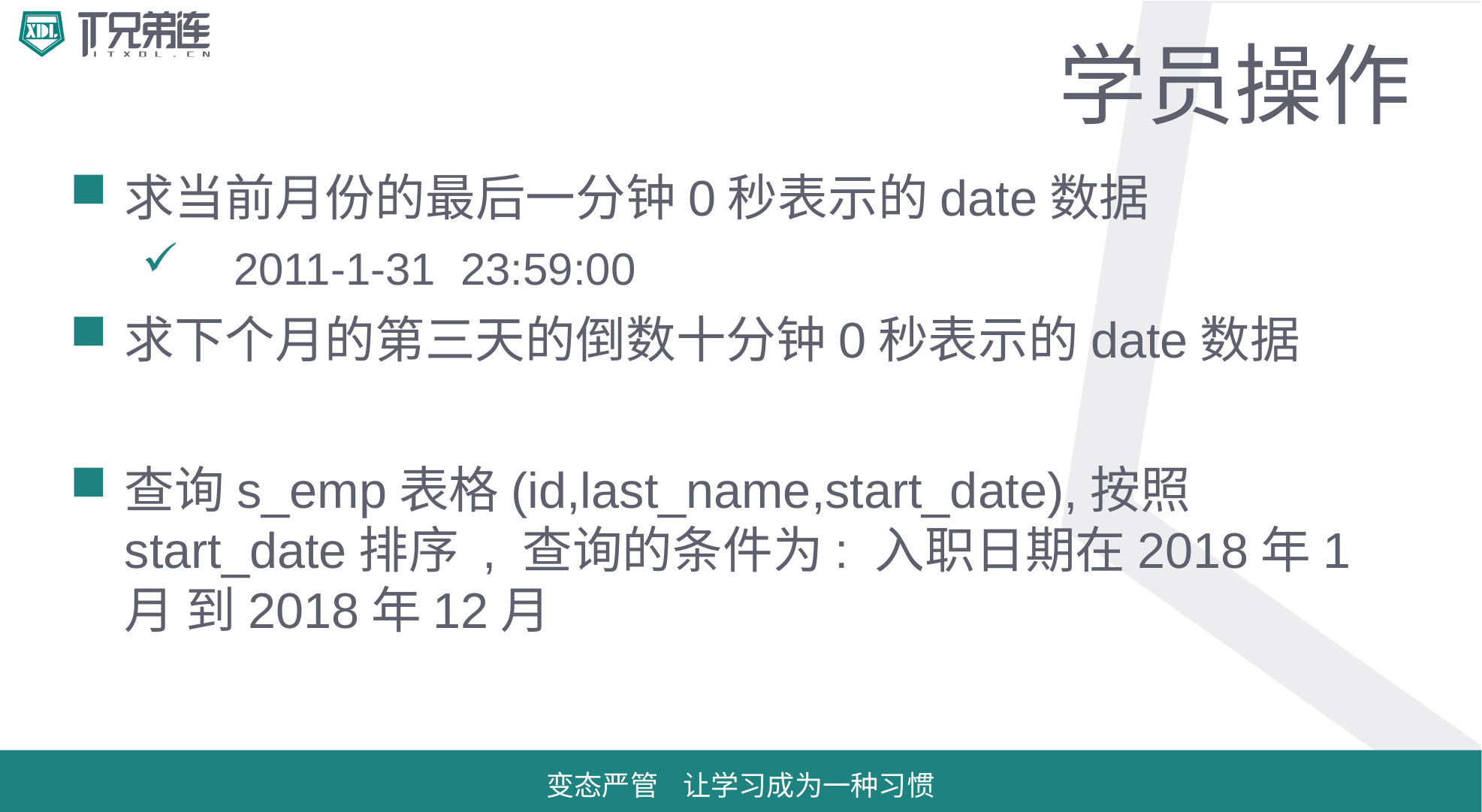

# 学员操作
求当前月份的最后一分钟0秒表示的date数据
2011-1-31  23:59:00
求下个月的第三天的倒数十分钟0秒表示的date数据

查询s_emp表格(id,last_name,start_date),按照start_date排序 , 查询的条件为: 入职日期在2018年1月 到2018年12月